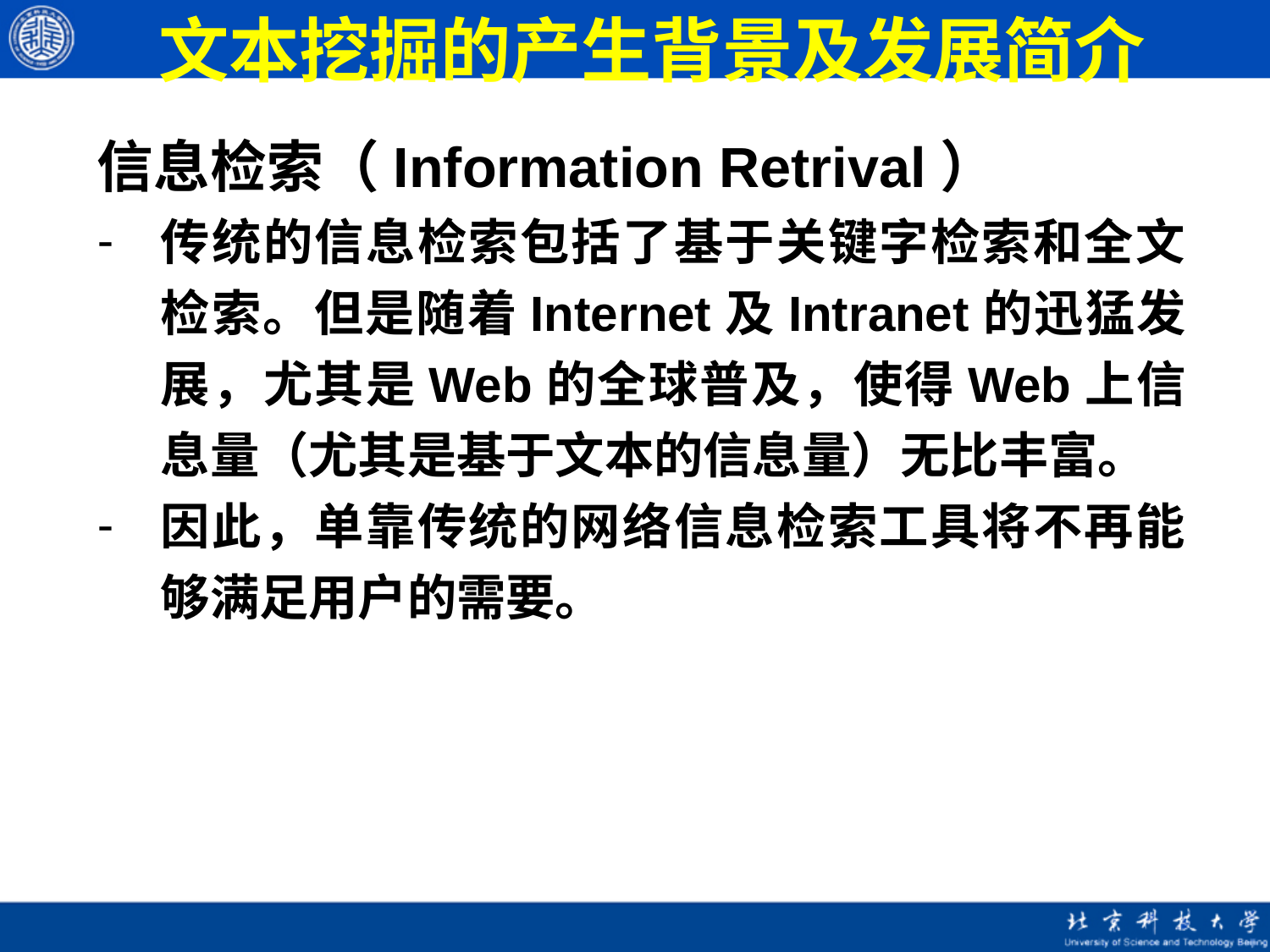

文本挖掘的产生背景及发展简介
信息检索（Information Retrival）
传统的信息检索包括了基于关键字检索和全文检索。但是随着Internet及Intranet的迅猛发展，尤其是Web的全球普及，使得Web上信息量（尤其是基于文本的信息量）无比丰富。
因此，单靠传统的网络信息检索工具将不再能够满足用户的需要。
5